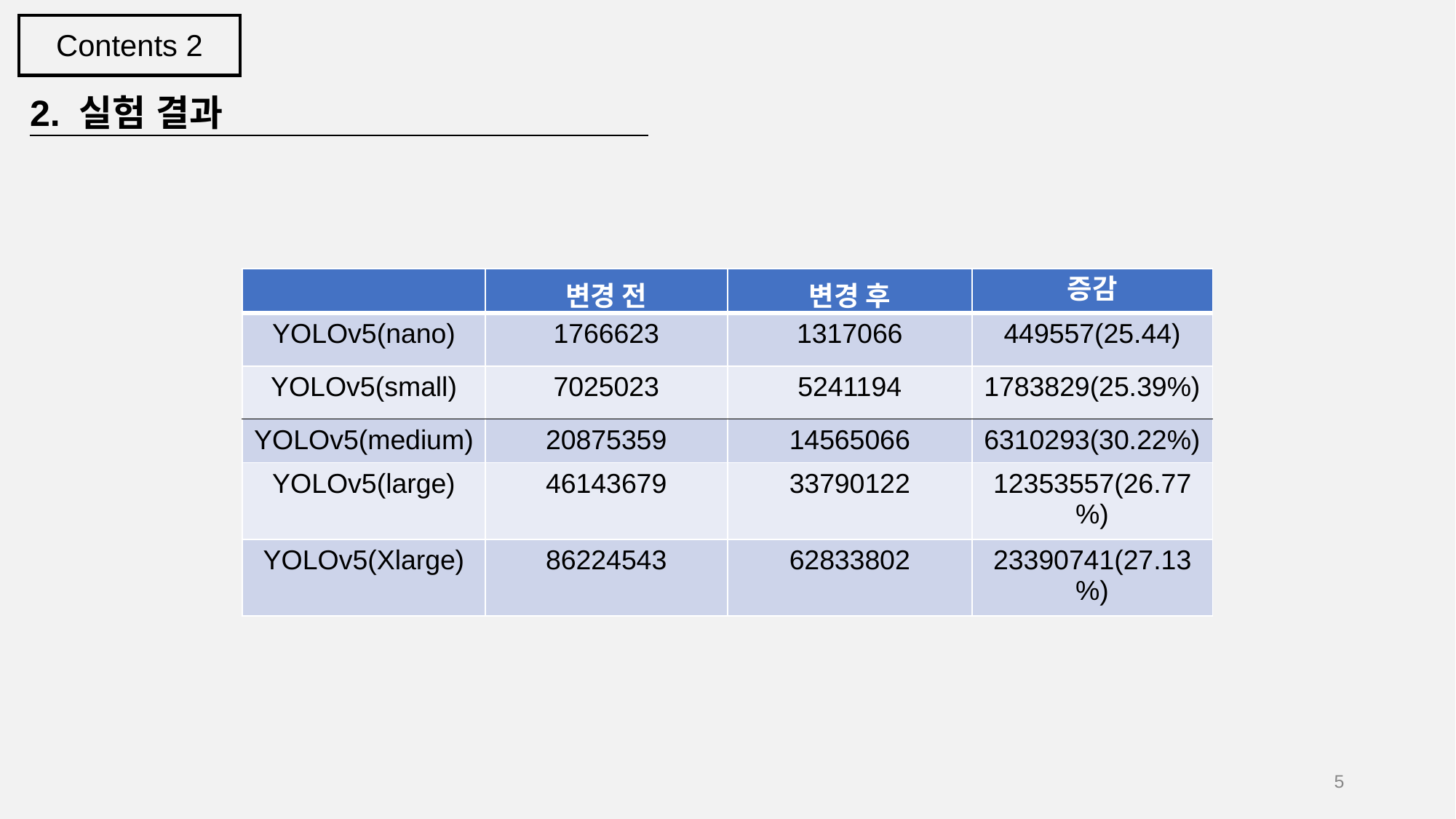

Contents 2
2. 실험 결과
|  | 변경 전 | 변경 후 | 증감 |
| --- | --- | --- | --- |
| YOLOv5(nano) | 1766623 | 1317066 | 449557(25.44) |
| YOLOv5(small) | 7025023 | 5241194 | 1783829(25.39%) |
| YOLOv5(medium) | 20875359 | 14565066 | 6310293(30.22%) |
| YOLOv5(large) | 46143679 | 33790122 | 12353557(26.77%) |
| YOLOv5(Xlarge) | 86224543 | 62833802 | 23390741(27.13%) |
5